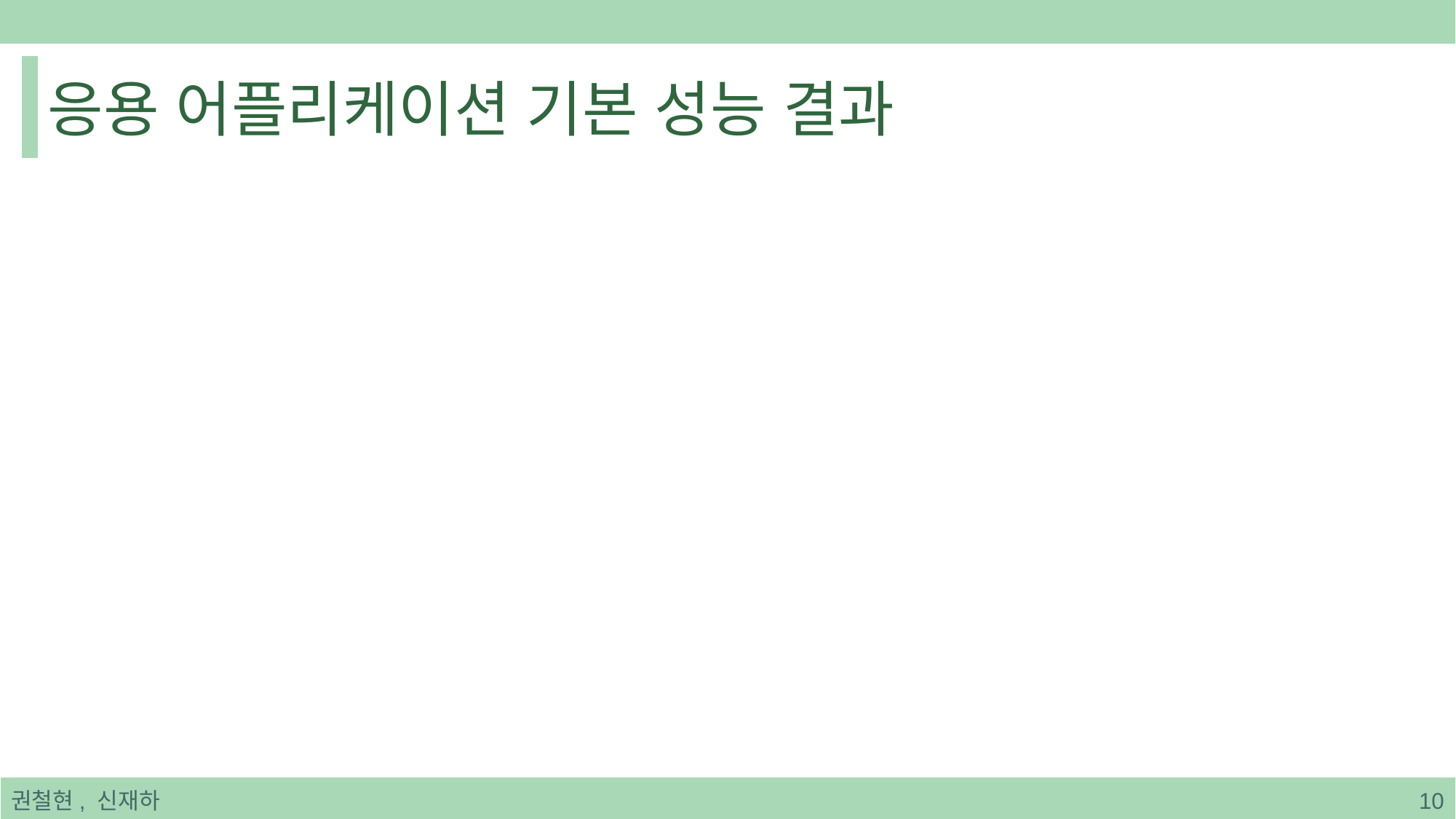

# 응용 어플리케이션 기본 성능 결과

권철현, 신재하
10